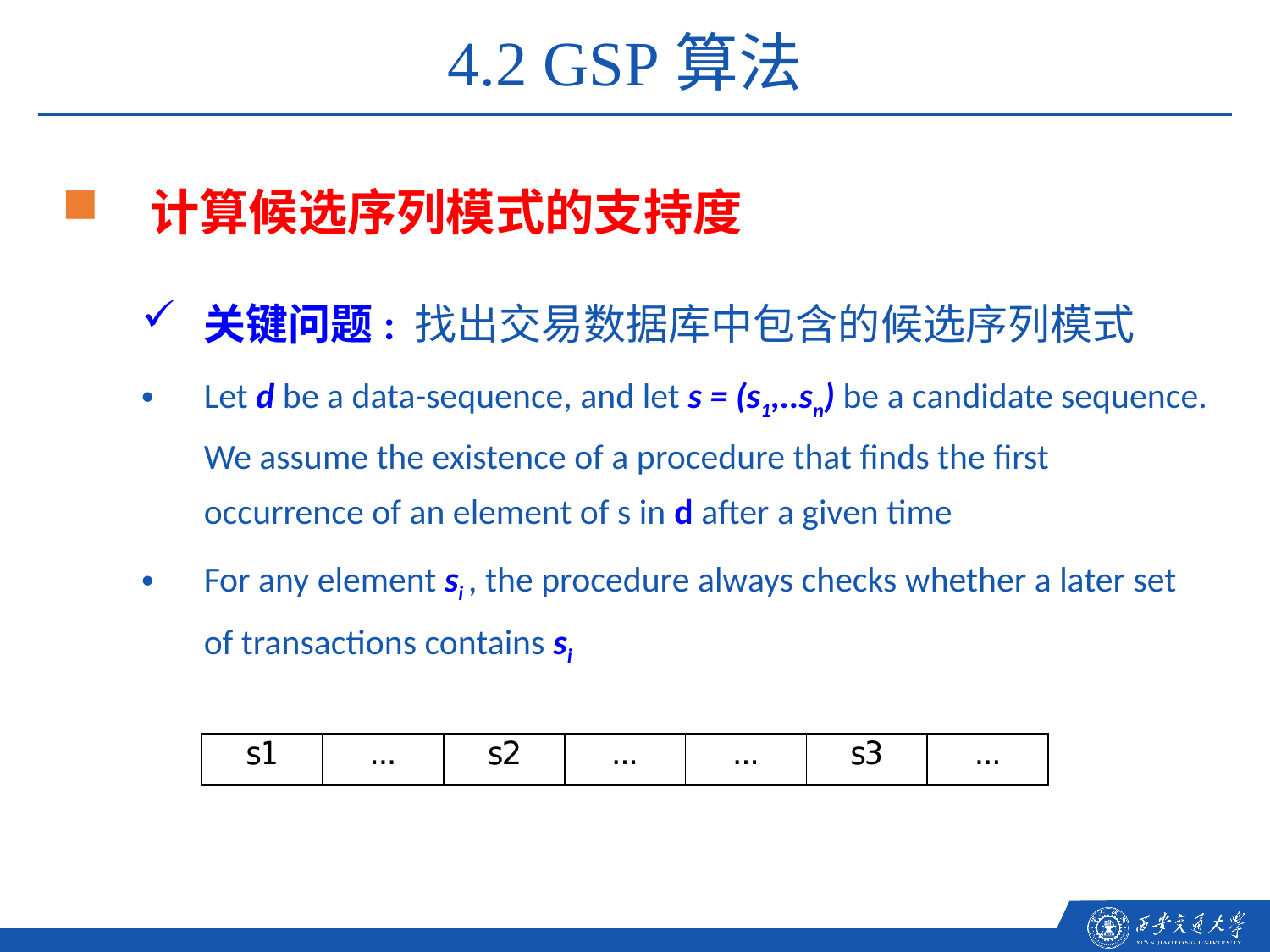

4.2 GSP算法
 计算候选序列模式的支持度
关键问题: 找出交易数据库中包含的候选序列模式
Let d be a data-sequence, and let s = (s1,..sn) be a candidate sequence. We assume the existence of a procedure that finds the first occurrence of an element of s in d after a given time
For any element si , the procedure always checks whether a later set of transactions contains si
| s1 | … | s2 | … | … | s3 | … |
| --- | --- | --- | --- | --- | --- | --- |